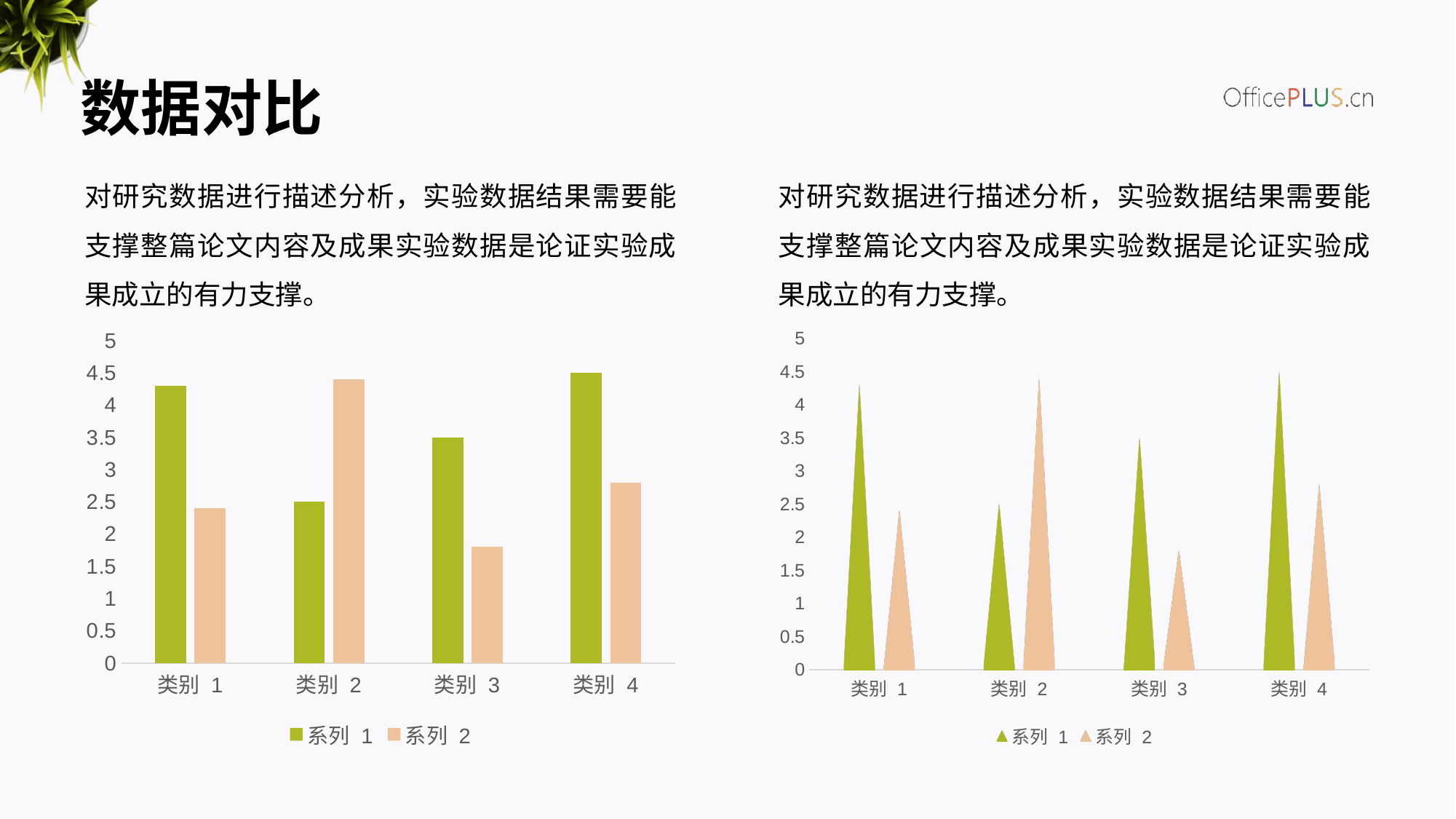

数据对比
对研究数据进行描述分析，实验数据结果需要能支撑整篇论文内容及成果实验数据是论证实验成果成立的有力支撑。
对研究数据进行描述分析，实验数据结果需要能支撑整篇论文内容及成果实验数据是论证实验成果成立的有力支撑。

### Chart

| Category | 系列 1 | 系列 2 |
|---|---|---|
| 类别 1 | 4.3 | 2.4 |
| 类别 2 | 2.5 | 4.4 |
| 类别 3 | 3.5 | 1.8 |
| 类别 4 | 4.5 | 2.8 |

### Chart

| Category | 系列 1 | 系列 2 |
|---|---|---|
| 类别 1 | 4.3 | 2.4 |
| 类别 2 | 2.5 | 4.4 |
| 类别 3 | 3.5 | 1.8 |
| 类别 4 | 4.5 | 2.8 |